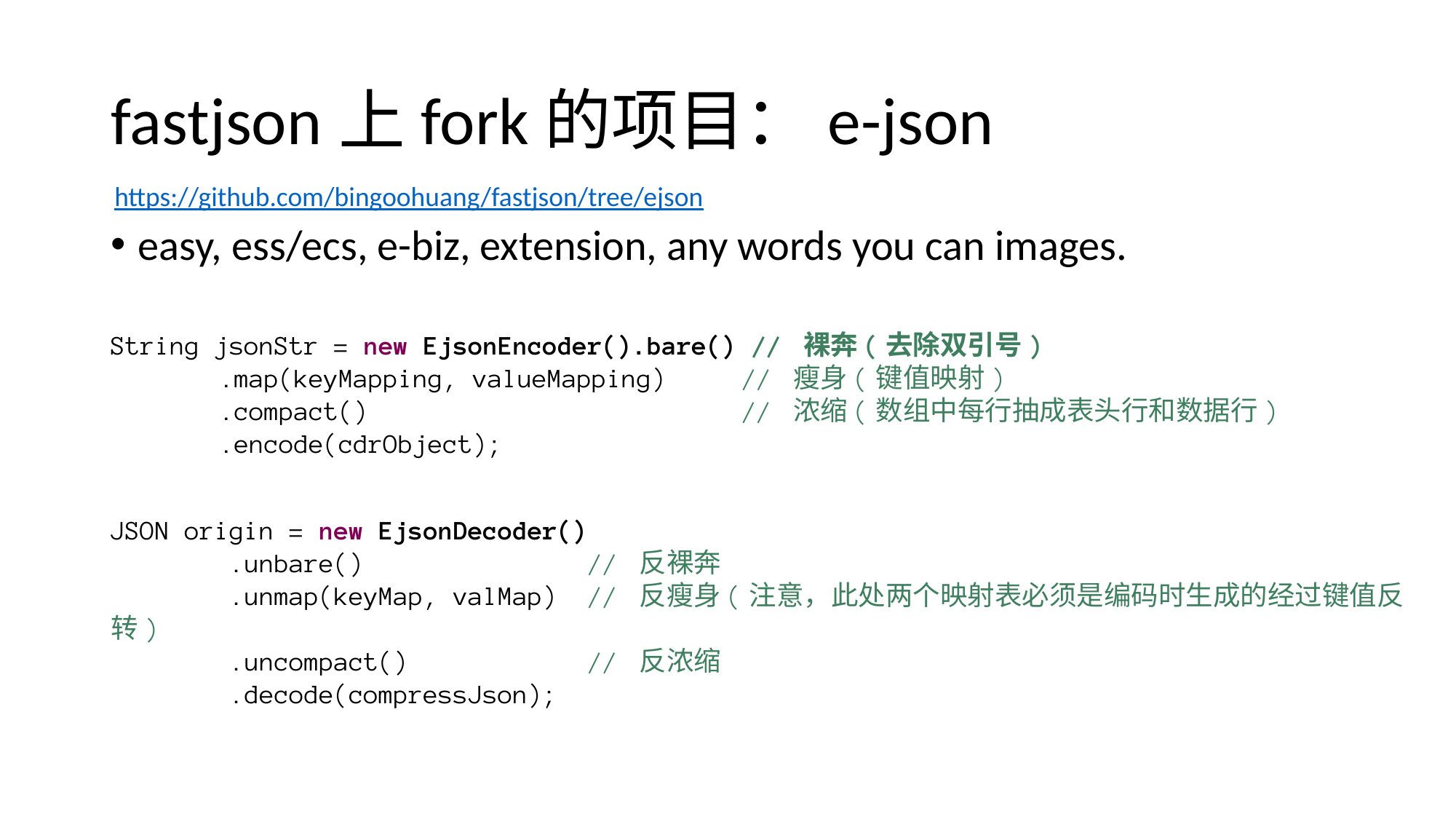

# fastjson上fork的项目：e-json
https://github.com/bingoohuang/fastjson/tree/ejson
easy, ess/ecs, e-biz, extension, any words you can images.
String jsonStr = new EjsonEncoder().bare() // 裸奔(去除双引号)
	.map(keyMapping, valueMapping)     // 瘦身(键值映射)
	.compact()                         // 浓缩(数组中每行抽成表头行和数据行)
	.encode(cdrObject);
JSON origin = new EjsonDecoder()
        .unbare()               // 反裸奔
        .unmap(keyMap, valMap)  // 反瘦身(注意，此处两个映射表必须是编码时生成的经过键值反转)
        .uncompact()            // 反浓缩
        .decode(compressJson);